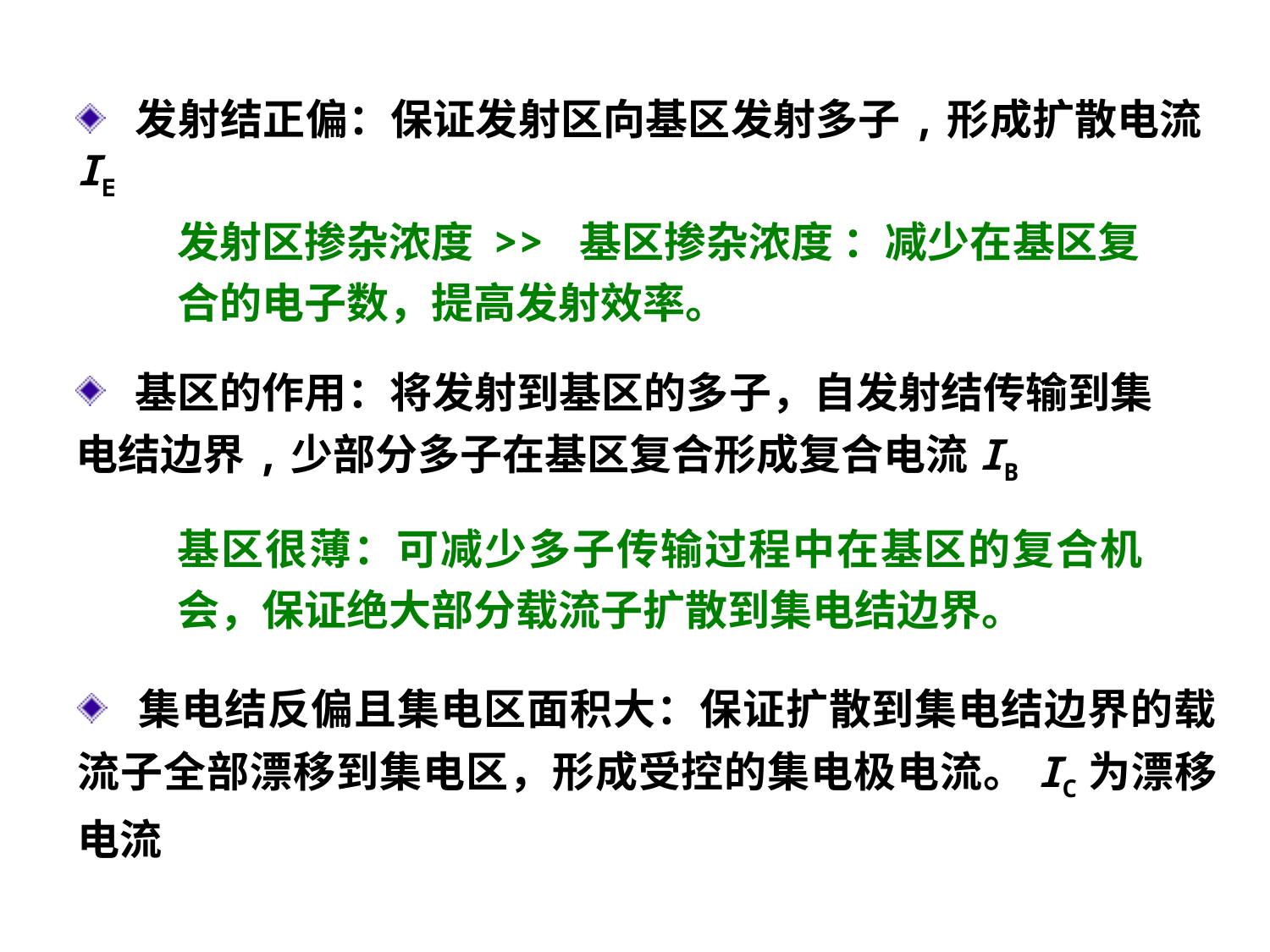

发射结正偏：保证发射区向基区发射多子,形成扩散电流IE
发射区掺杂浓度 >> 基区掺杂浓度 ：减少在基区复合的电子数，提高发射效率。
  基区的作用：将发射到基区的多子，自发射结传输到集   电结边界,少部分多子在基区复合形成复合电流IB
基区很薄：可减少多子传输过程中在基区的复合机会，保证绝大部分载流子扩散到集电结边界。
  集电结反偏且集电区面积大：保证扩散到集电结边界的载流子全部漂移到集电区，形成受控的集电极电流。IC为漂移电流